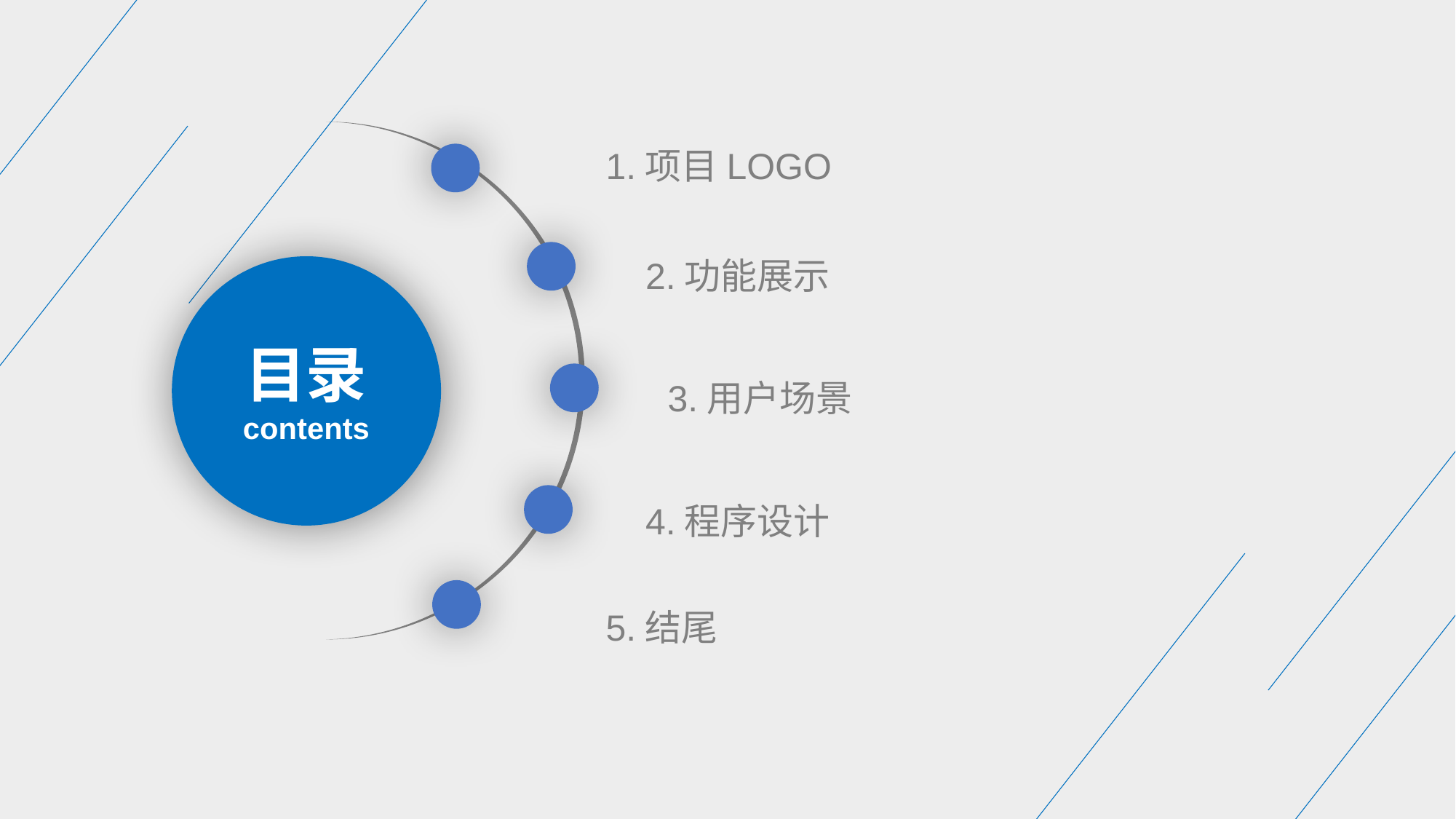

1.项目LOGO

2.功能展示

目录
contents
3.用户场景

4.程序设计

5.结尾